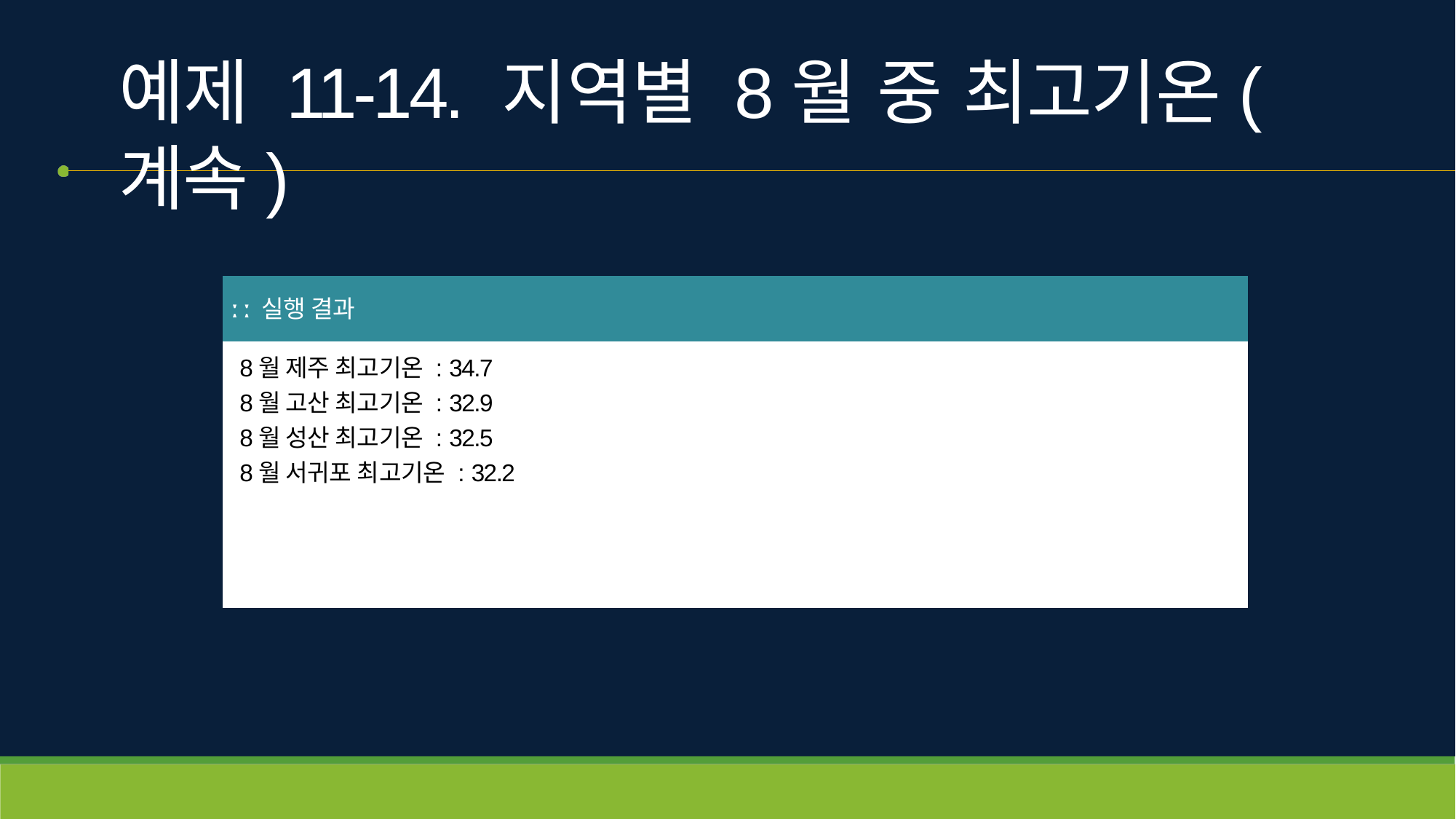

# 예제 11-14. 지역별 8월 중 최고기온(계속)

| ː ː 실행 결과 |
| --- |
| 8월 제주 최고기온 : 34.7 8월 고산 최고기온 : 32.9 8월 성산 최고기온 : 32.5 8월 서귀포 최고기온 : 32.2 |